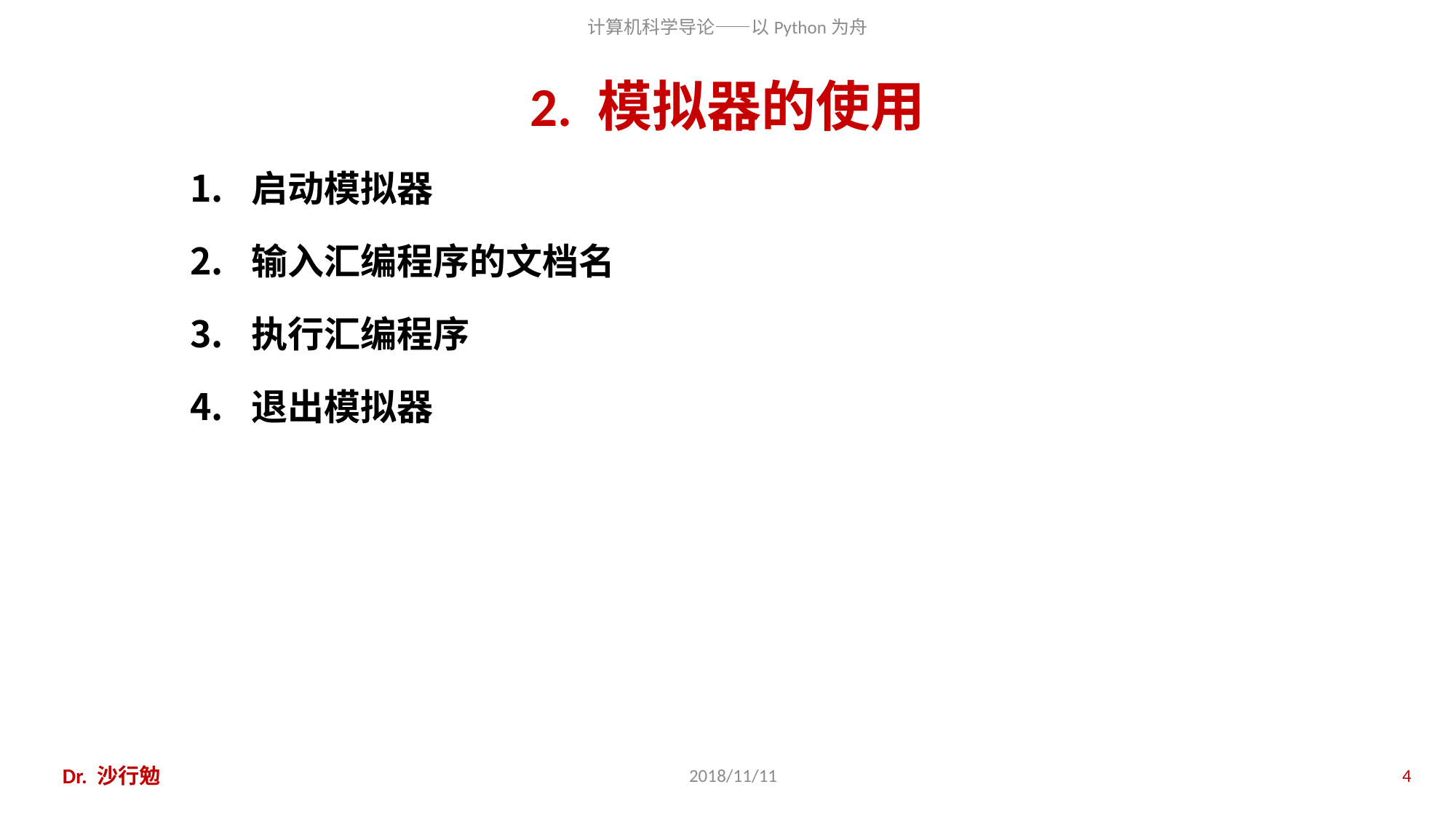

# 2. 模拟器的使用
启动模拟器
输入汇编程序的文档名
执行汇编程序
退出模拟器
Dr. 沙行勉
2018/11/11
4